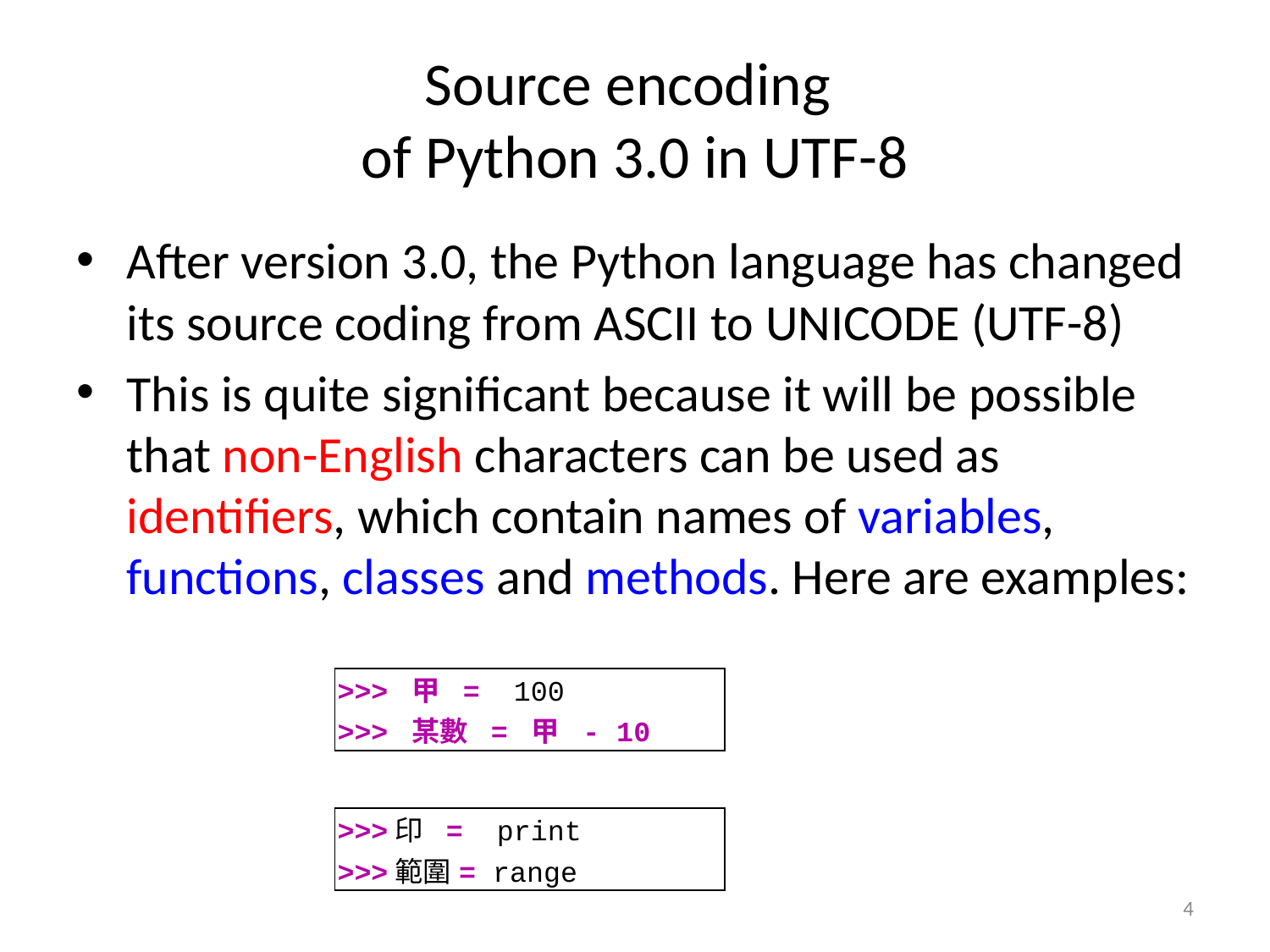

# Source encoding of Python 3.0 in UTF-8
After version 3.0, the Python language has changed its source coding from ASCII to UNICODE (UTF-8)
This is quite significant because it will be possible that non-English characters can be used as identifiers, which contain names of variables, functions, classes and methods. Here are examples:
| >>> 甲 = 100 |
| --- |
| >>> 某數 = 甲 - 10 |
| >>>印 = print |
| --- |
| >>>範圍= range |
4